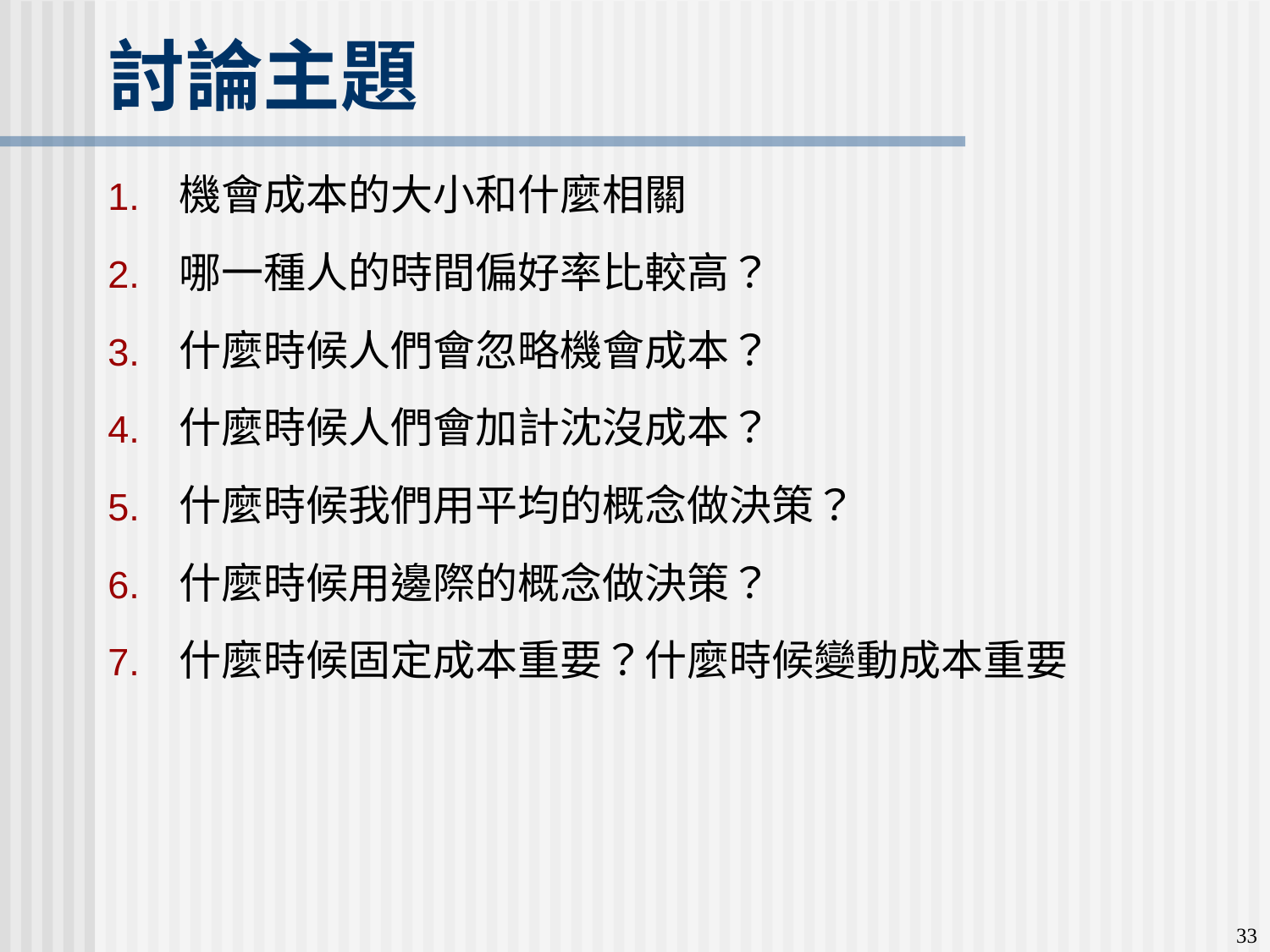

討論主題
機會成本的大小和什麼相關
哪一種人的時間偏好率比較高？
什麼時候人們會忽略機會成本？
什麼時候人們會加計沈沒成本？
什麼時候我們用平均的概念做決策？
什麼時候用邊際的概念做決策？
什麼時候固定成本重要？什麼時候變動成本重要
33